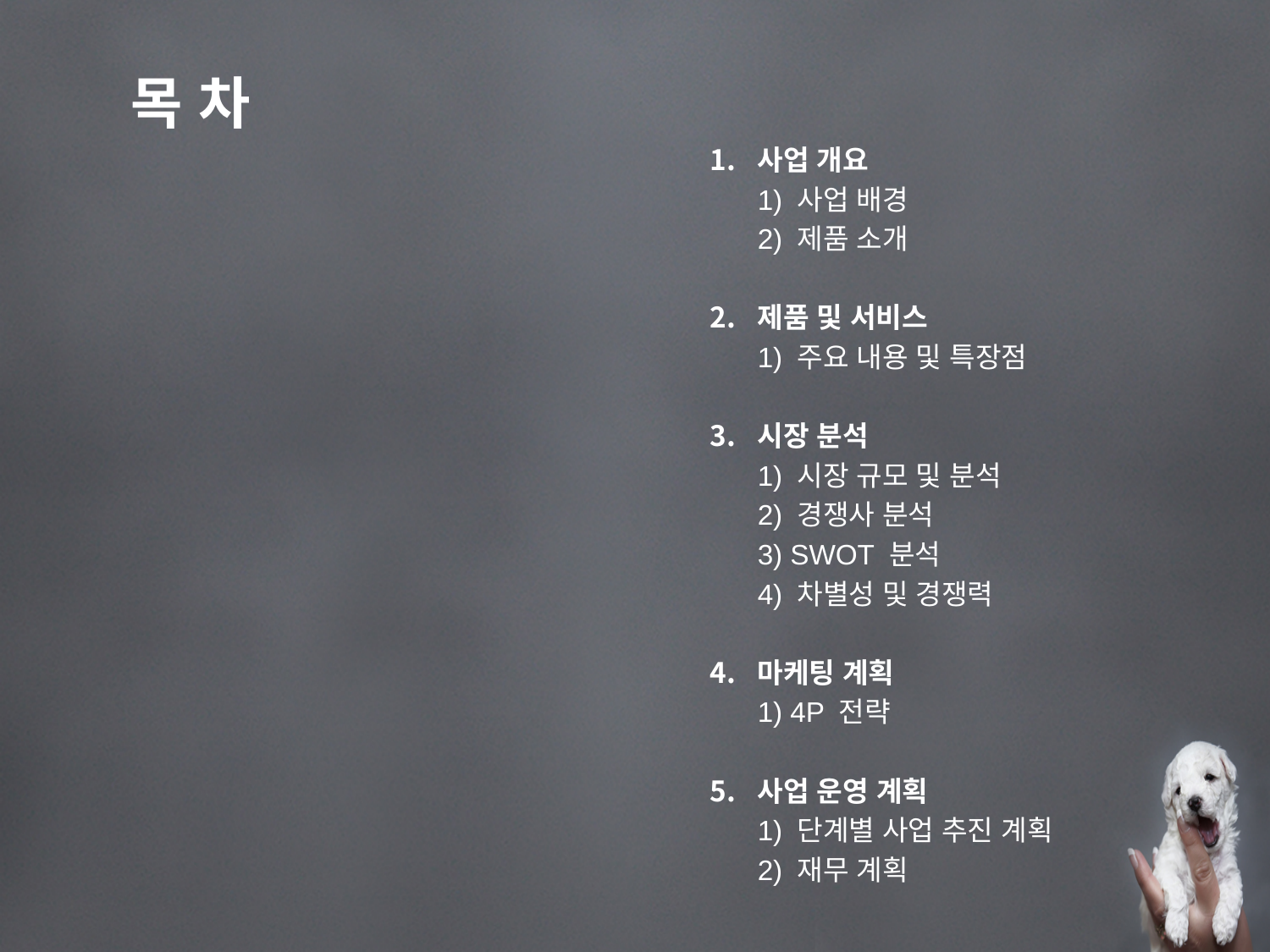

# 목 차
사업 개요
 	1) 사업 배경
 	2) 제품 소개

제품 및 서비스
	1) 주요 내용 및 특장점

시장 분석
	1) 시장 규모 및 분석
	2) 경쟁사 분석
	3) SWOT 분석
	4) 차별성 및 경쟁력

마케팅 계획
	1) 4P 전략

사업 운영 계획
	1) 단계별 사업 추진 계획
	2) 재무 계획